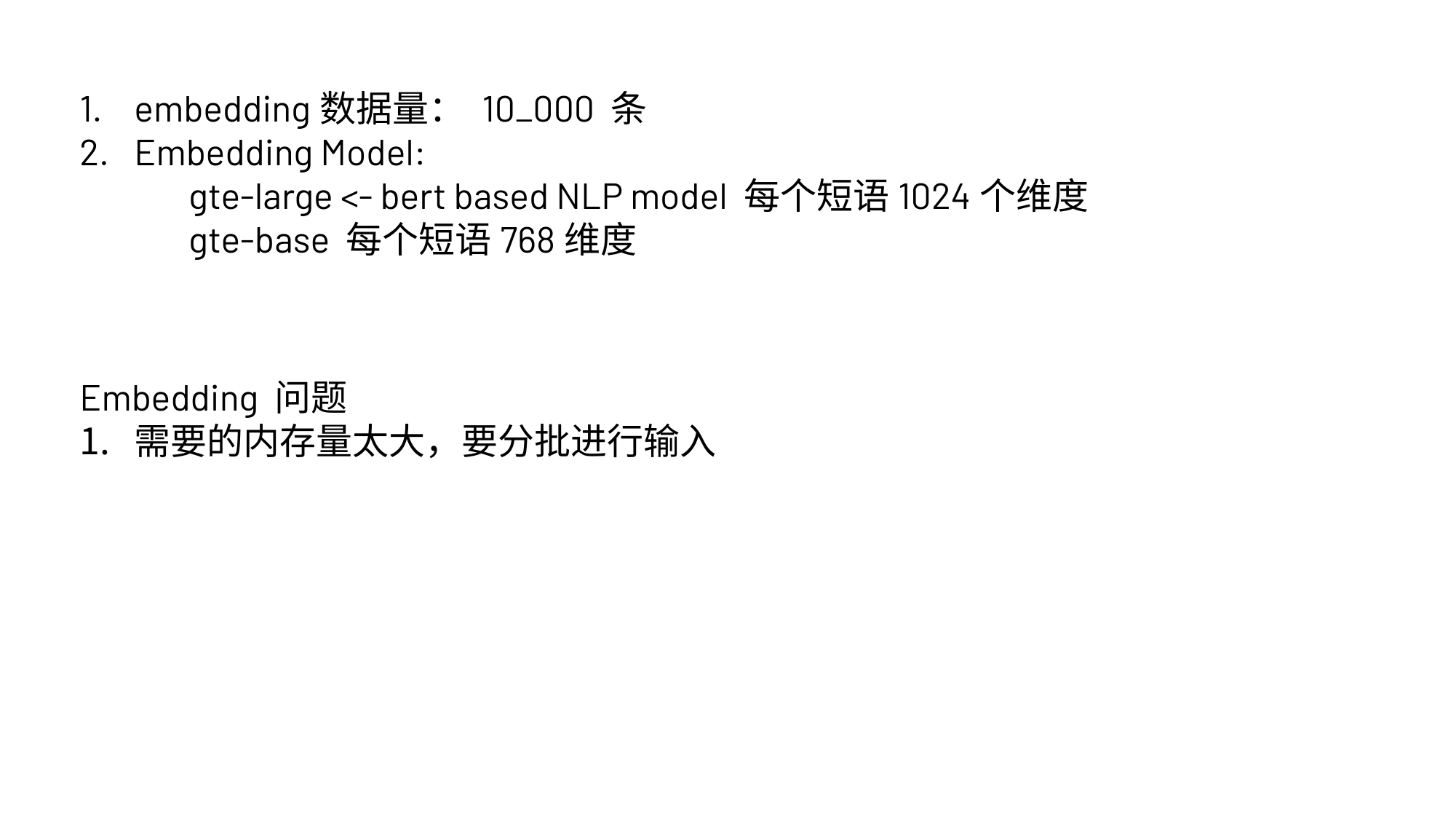

embedding数据量： 10_000 条
Embedding Model:
	gte-large <- bert based NLP model 每个短语1024个维度
	gte-base 每个短语768维度
Embedding 问题
需要的内存量太大，要分批进行输入